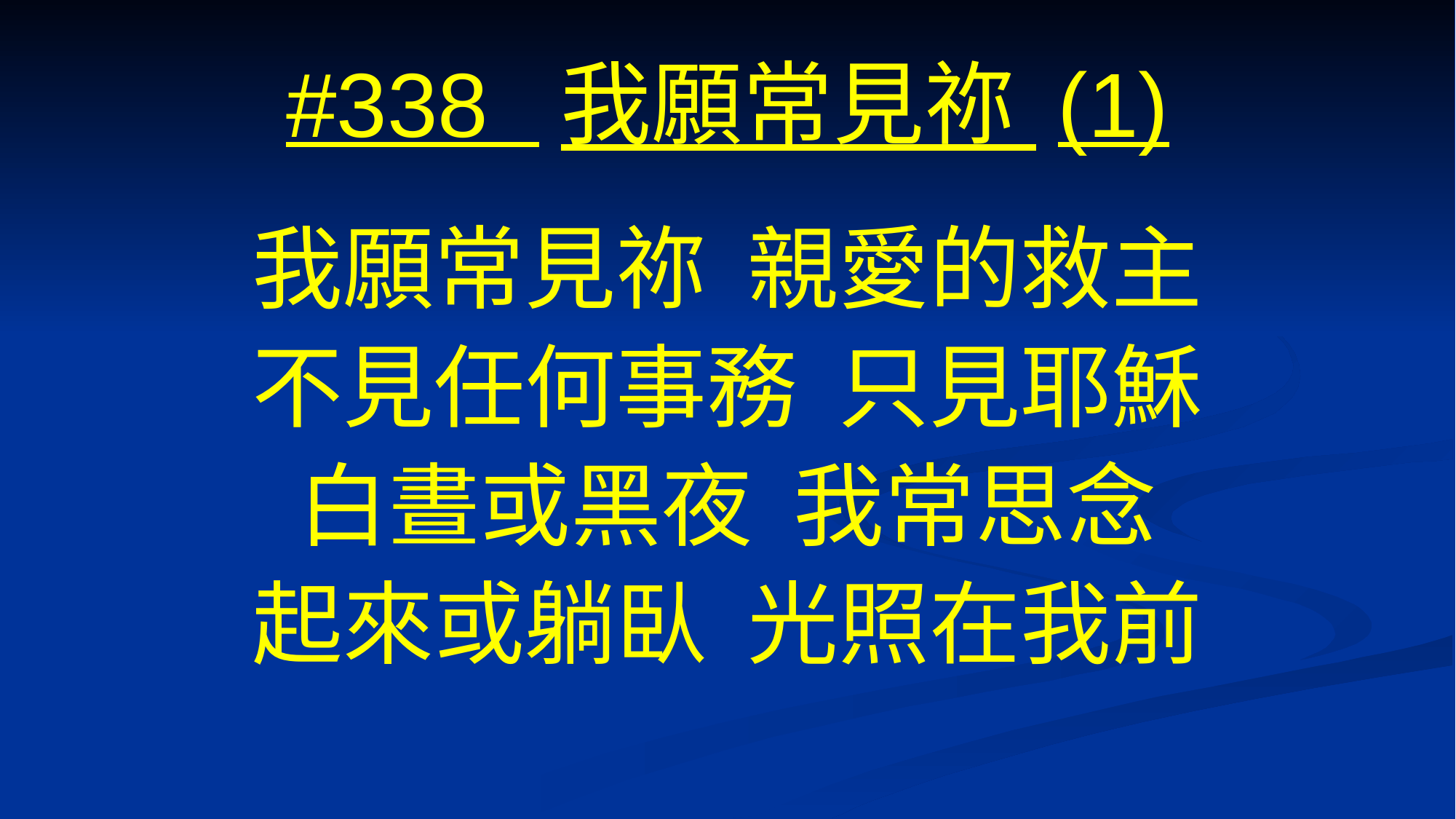

# #338  我願常見祢 (1)
我願常見祢  親愛的救主
不見任何事務  只見耶穌
白晝或黑夜  我常思念
起來或躺臥  光照在我前